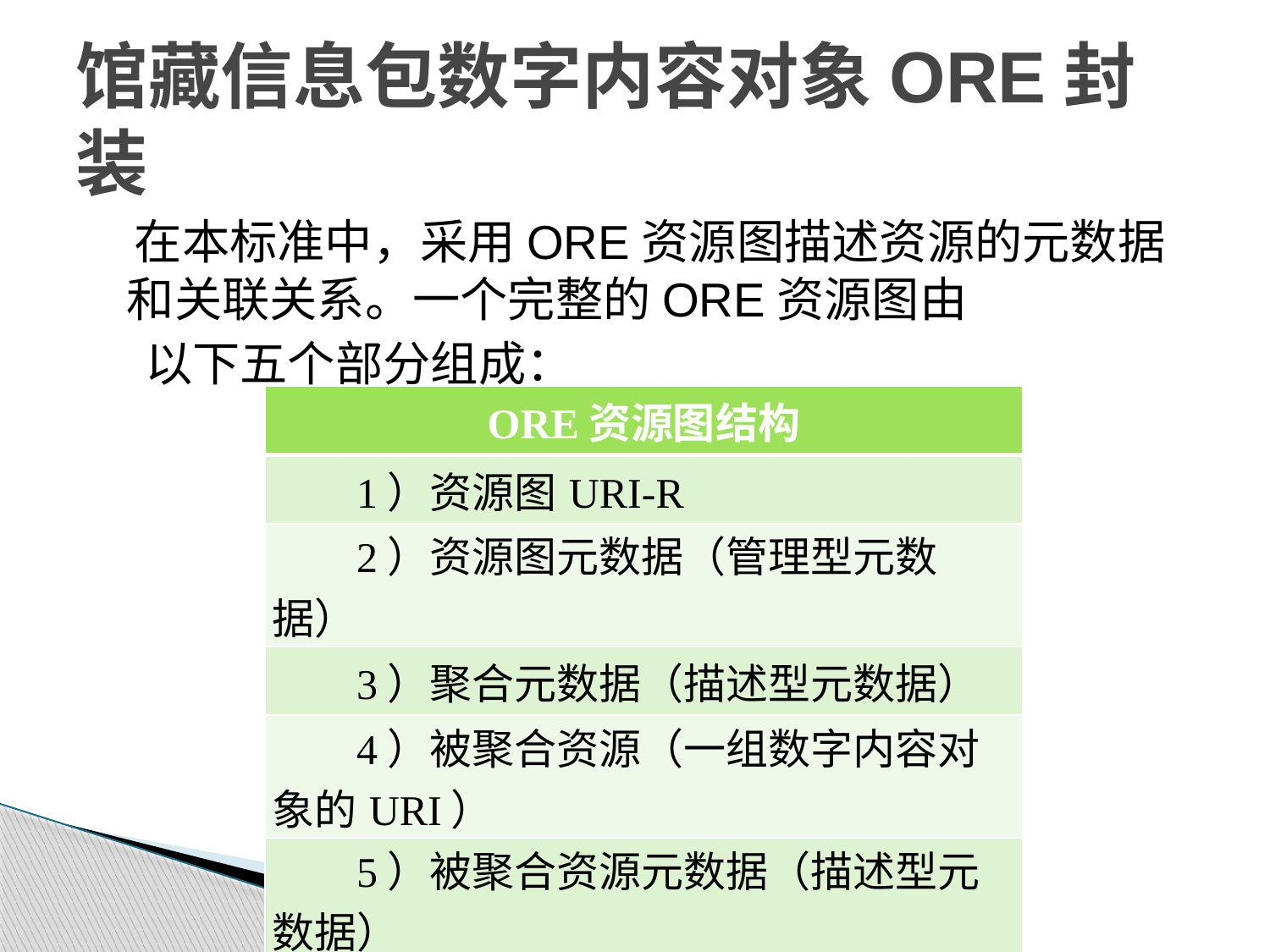

# 馆藏信息包数字内容对象ORE封装
   在本标准中，采用ORE资源图描述资源的元数据和关联关系。一个完整的ORE资源图由
    以下五个部分组成：

| ORE资源图结构 |
| --- |
| 1）资源图URI-R |
| 2）资源图元数据（管理型元数据） |
| 3）聚合元数据（描述型元数据） |
| 4）被聚合资源（一组数字内容对象的URI） |
| 5）被聚合资源元数据（描述型元数据） |